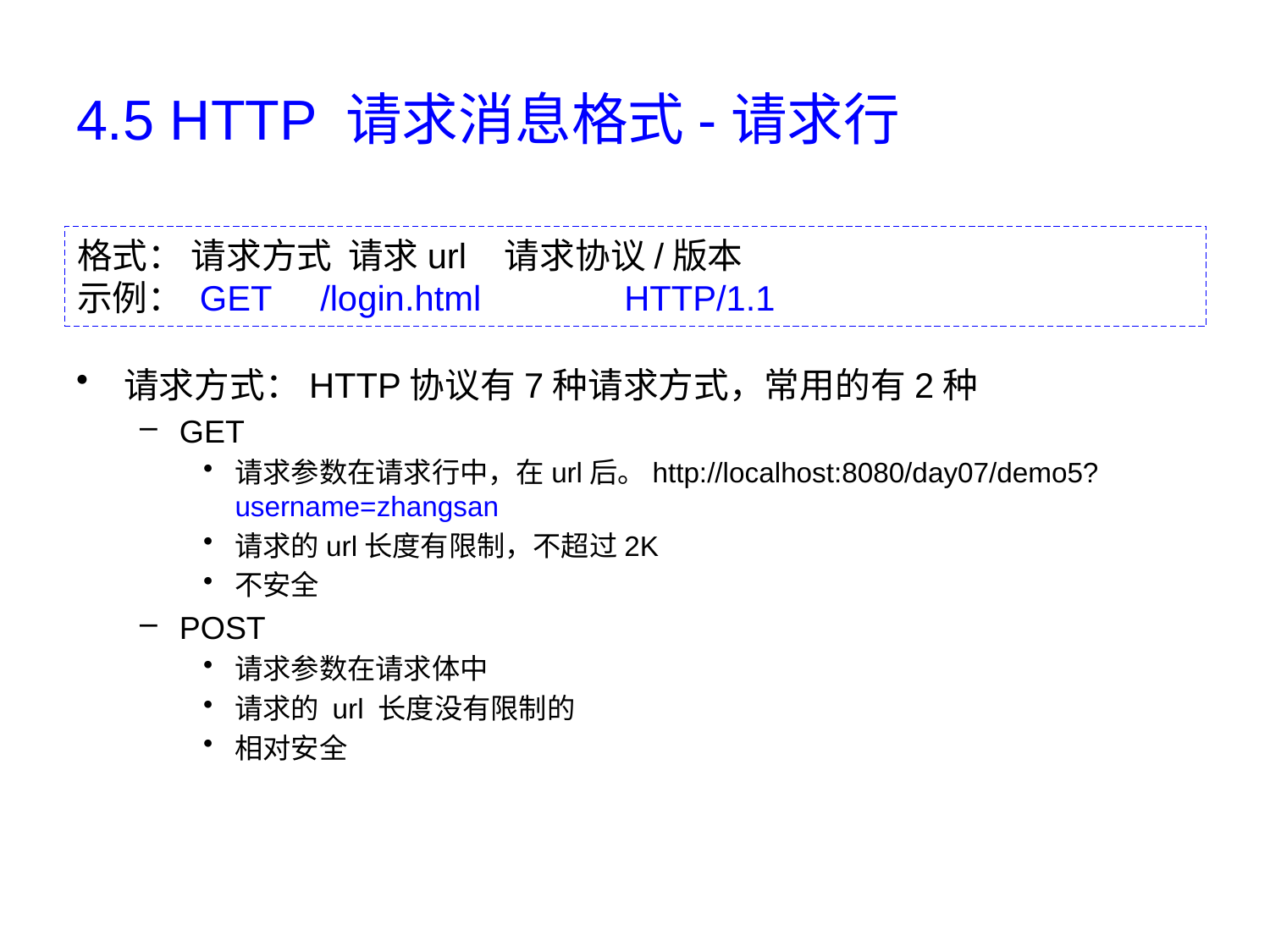

# 4.5 HTTP 请求消息格式-请求行
格式： 请求方式  请求url   请求协议/版本
示例： GET     /login.html	    HTTP/1.1
请求方式：HTTP协议有7种请求方式，常用的有2种
GET
请求参数在请求行中，在url后。http://localhost:8080/day07/demo5?username=zhangsan
请求的url长度有限制，不超过2K
不安全
POST
请求参数在请求体中
请求的 url 长度没有限制的
相对安全